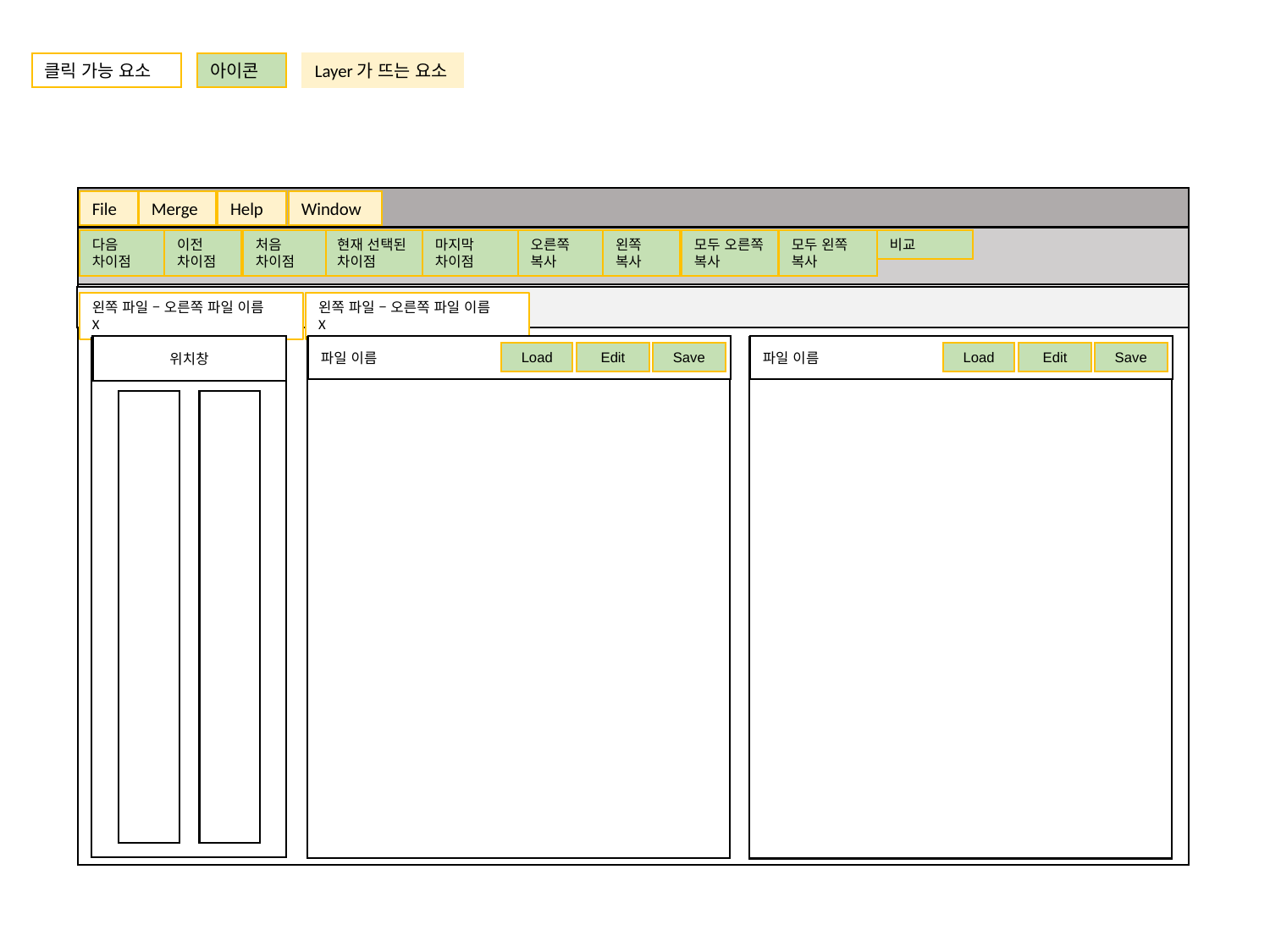

아이콘
Layer가 뜨는 요소
클릭 가능 요소

File
Merge
Help
Window

다음 차이점
이전 차이점
처음 차이점
현재 선택된 차이점
마지막 차이점
오른쪽 복사
왼쪽 복사
모두 오른쪽 복사
모두 왼쪽 복사
비교

왼쪽 파일 – 오른쪽 파일 이름    X
왼쪽 파일 – 오른쪽 파일 이름    X
파일 이름

Load
Edit
Save
위치창
파일 이름

Load
Edit
Save